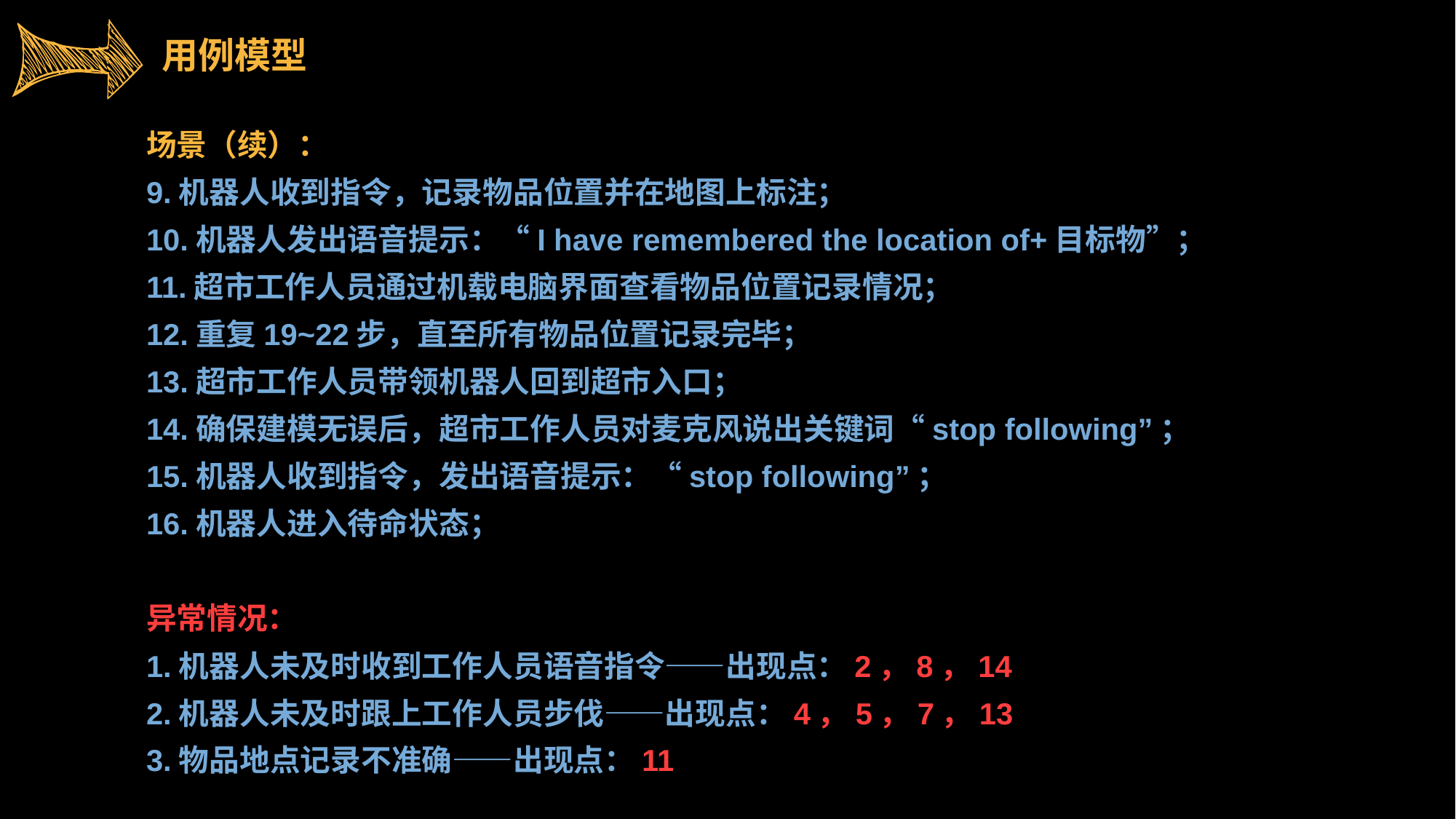

用例模型
场景（续）：
9.机器人收到指令，记录物品位置并在地图上标注；
10.机器人发出语音提示：“I have remembered the location of+目标物”；
11.超市工作人员通过机载电脑界面查看物品位置记录情况；
12.重复19~22步，直至所有物品位置记录完毕；
13.超市工作人员带领机器人回到超市入口；
14.确保建模无误后，超市工作人员对麦克风说出关键词“stop following”；
15.机器人收到指令，发出语音提示：“stop following”；
16.机器人进入待命状态；

异常情况：
1.机器人未及时收到工作人员语音指令——出现点：2，8，14
2.机器人未及时跟上工作人员步伐——出现点：4，5，7，13
3.物品地点记录不准确——出现点：11